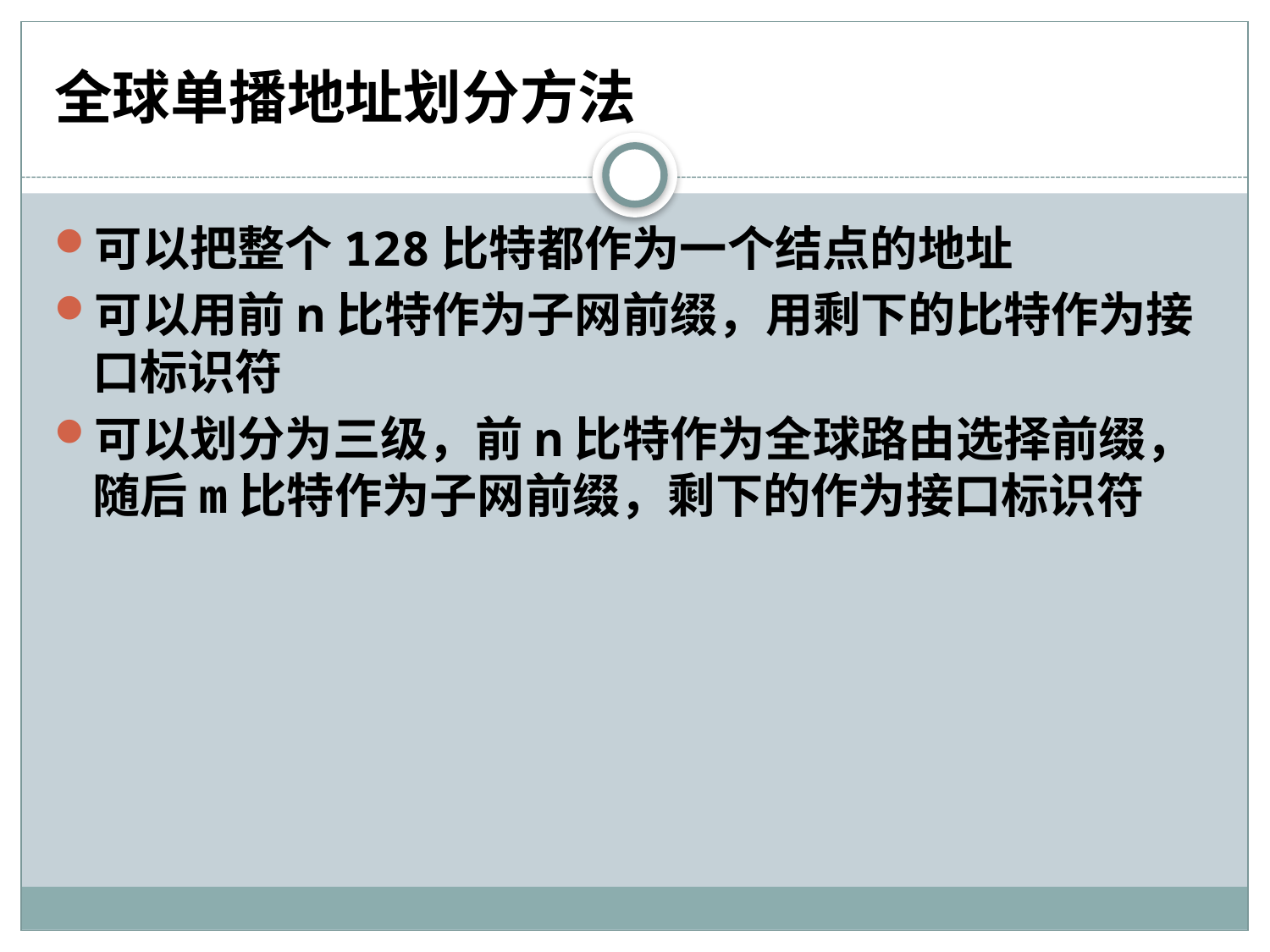

# 全球单播地址划分方法
可以把整个128比特都作为一个结点的地址
可以用前n比特作为子网前缀，用剩下的比特作为接口标识符
可以划分为三级，前n比特作为全球路由选择前缀，随后m比特作为子网前缀，剩下的作为接口标识符